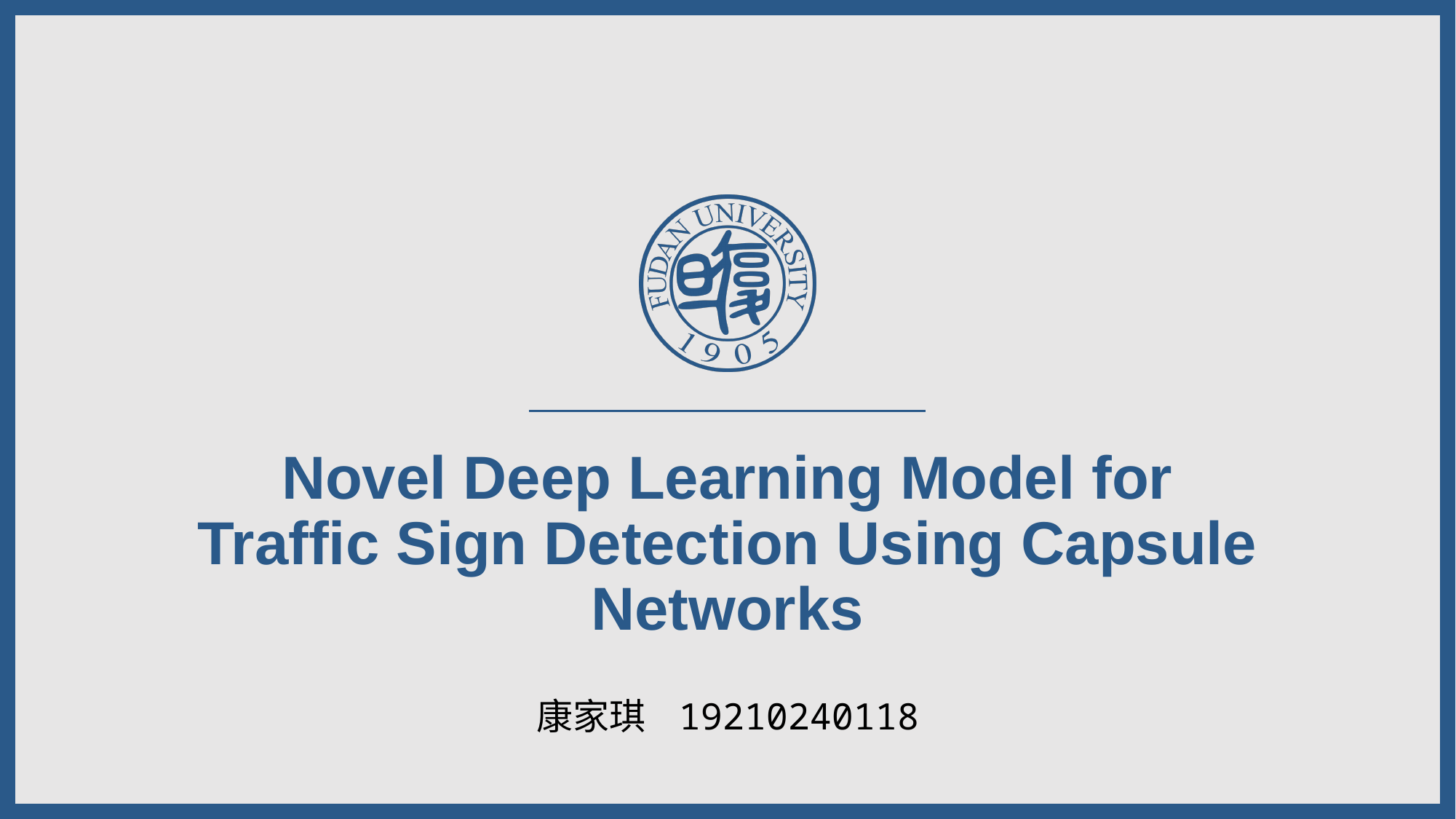

# Novel Deep Learning Model for Traffic Sign Detection Using Capsule Networks
康家琪   19210240118